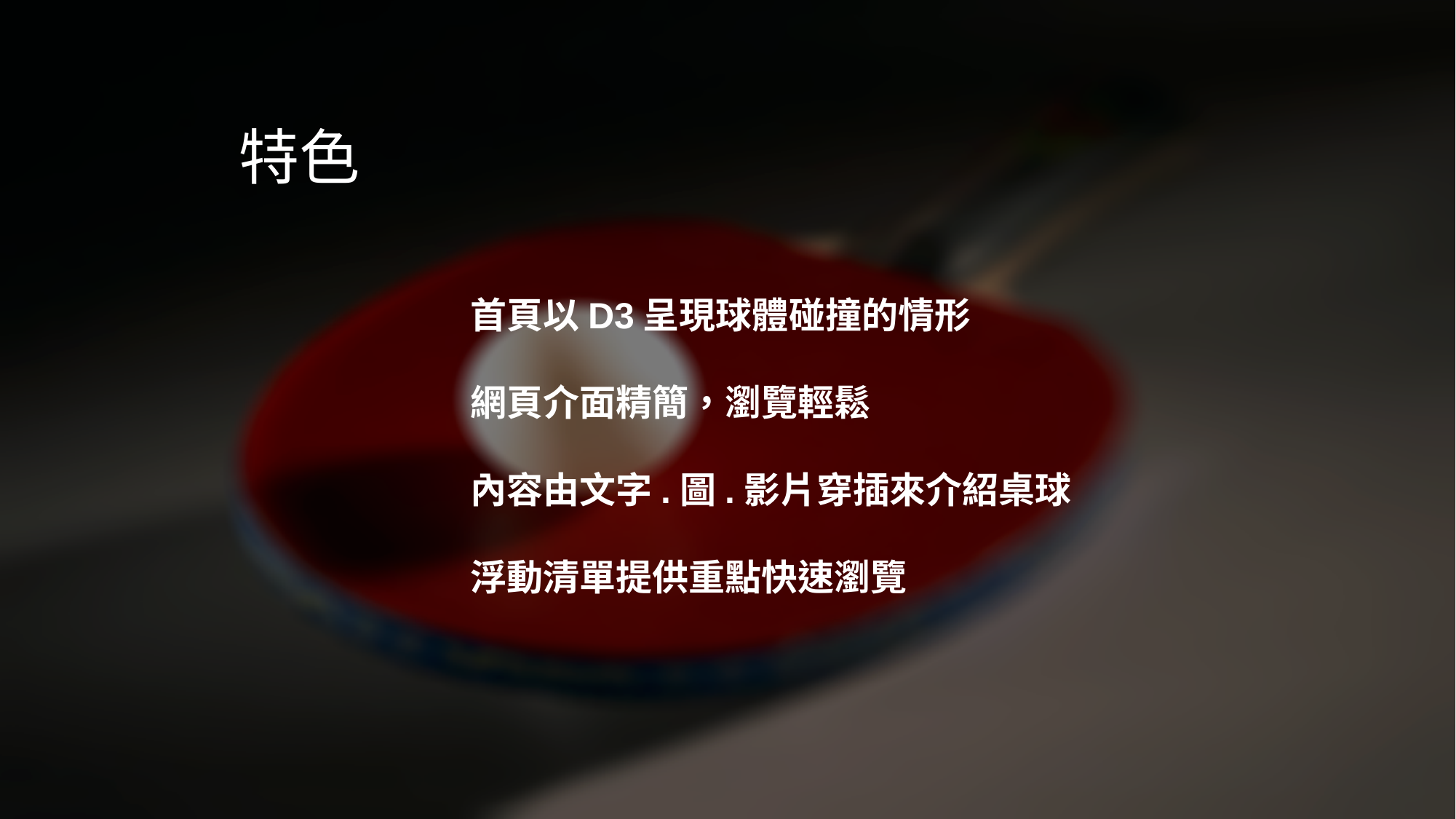

特色
首頁以D3呈現球體碰撞的情形

網頁介面精簡，瀏覽輕鬆
內容由文字.圖.影片穿插來介紹桌球
浮動清單提供重點快速瀏覽